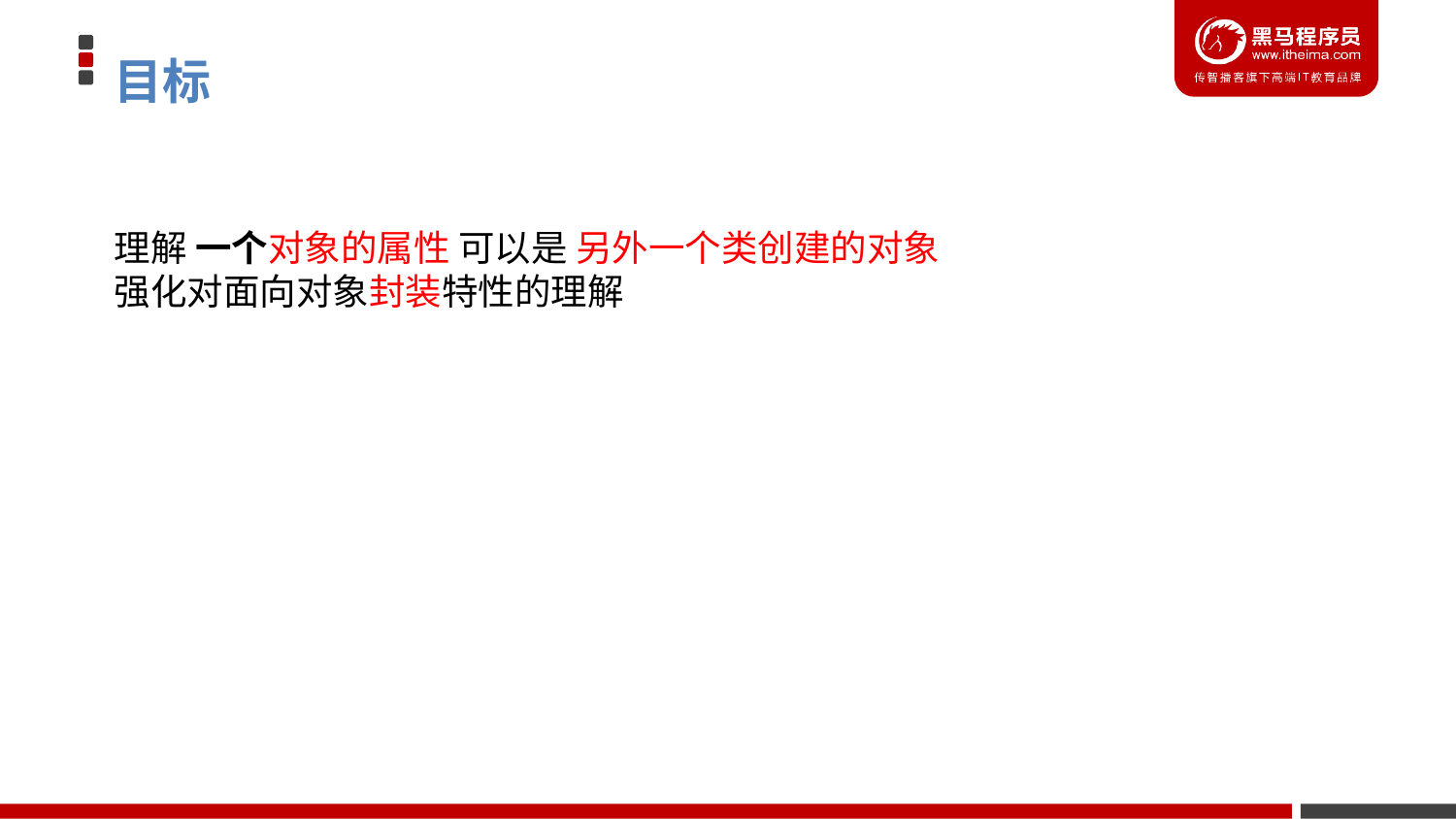

# 目标
理解 一个对象的属性 可以是 另外一个类创建的对象
强化对面向对象封装特性的理解